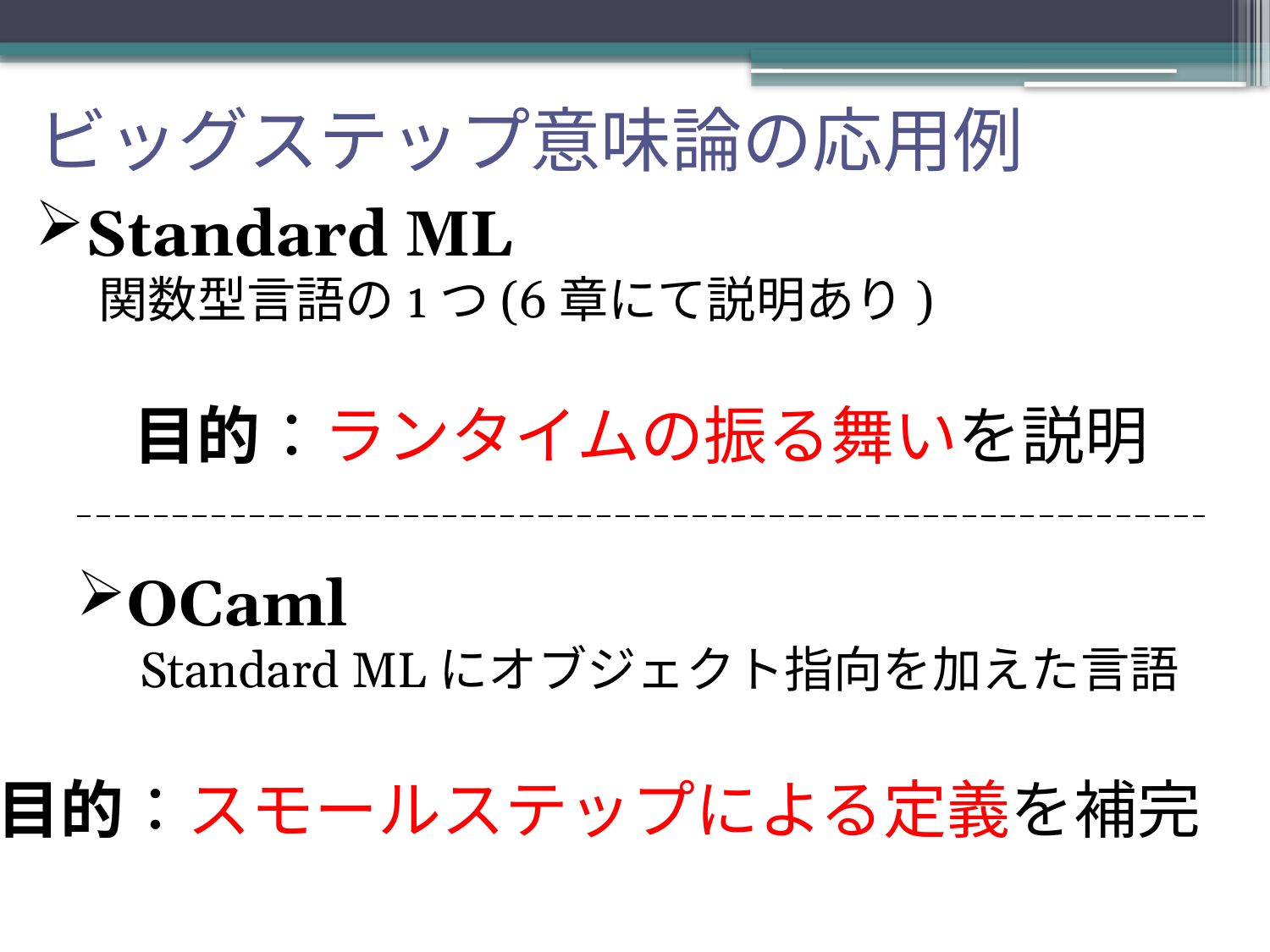

ビッグステップ意味論の応用例
Standard ML
関数型言語の1つ(6章にて説明あり)
目的：ランタイムの振る舞いを説明
OCaml
Standard MLにオブジェクト指向を加えた言語
目的：スモールステップによる定義を補完